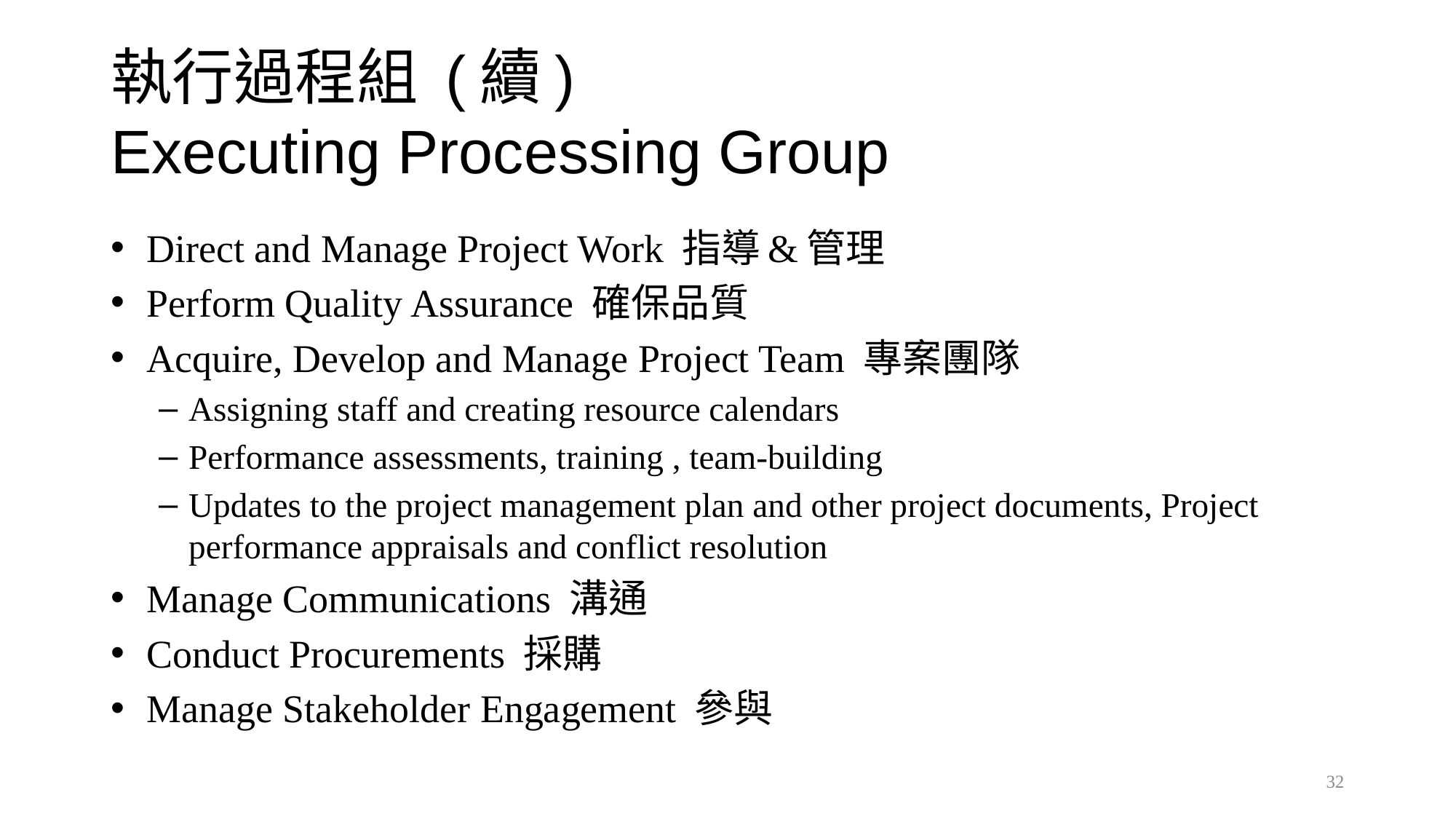

# 執行過程組 (續) Executing Processing Group
Direct and Manage Project Work 指導&管理
Perform Quality Assurance 確保品質
Acquire, Develop and Manage Project Team 專案團隊
Assigning staff and creating resource calendars
Performance assessments, training , team-building
Updates to the project management plan and other project documents, Project performance appraisals and conflict resolution
Manage Communications 溝通
Conduct Procurements 採購
Manage Stakeholder Engagement 參與
32